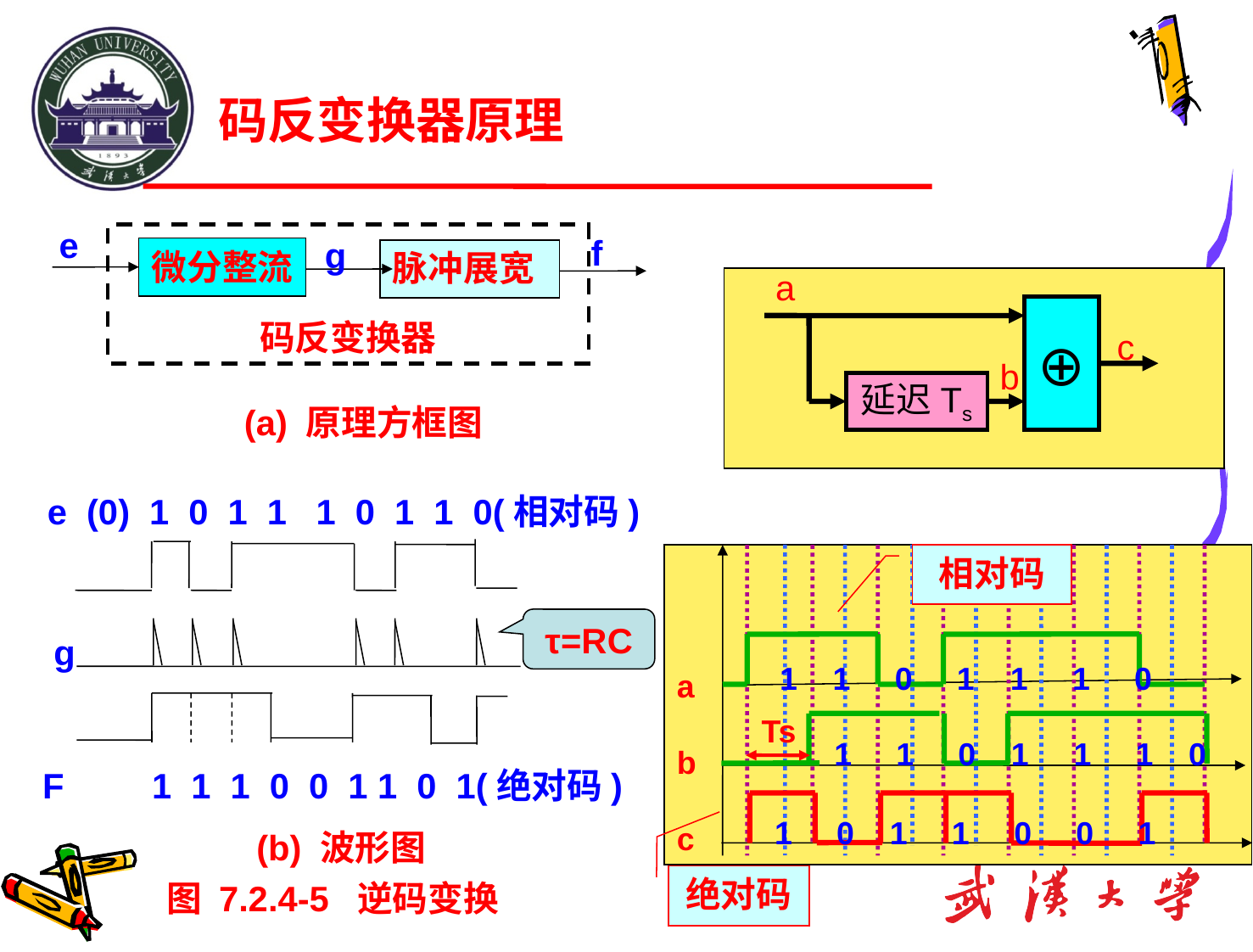

码反变换器原理
e

码反变换器
微分整流
脉冲展宽

f
g
    a

                                       c
                           b

⊕

延迟Ts

(a) 原理方框图
e  (0)  1  0  1  1   1  0  1  1  0(相对码)

g

F         1  1  1  0  0  1 1  0  1(绝对码)

a

b

c

相对码

绝对码
Ts

τ=RC
  1    1     0     1    1     1     0
  1     1     0    1     1     1    0
  1     0    1     1     0     0     1
(b) 波形图
图 7.2.4-5  逆码变换